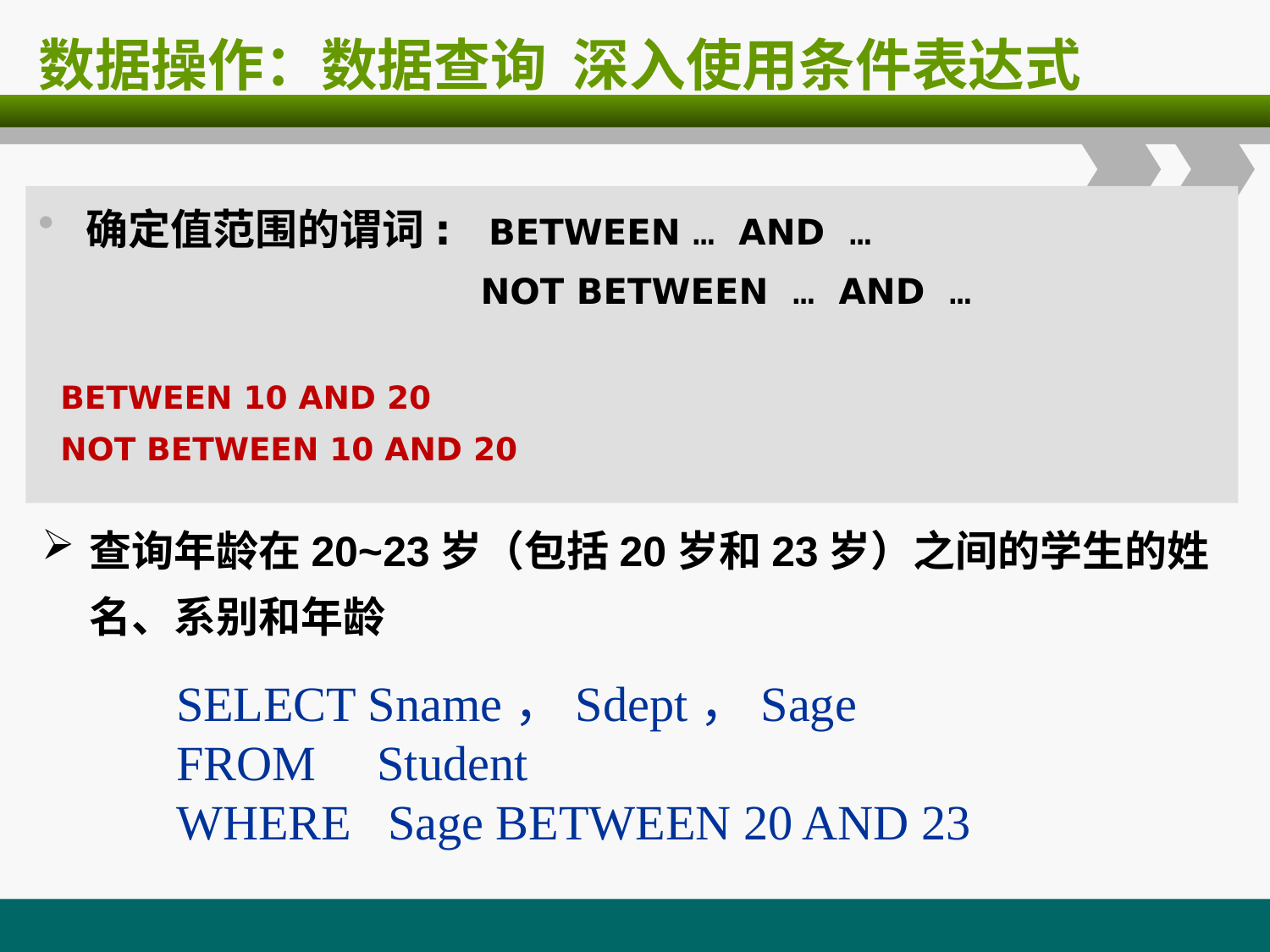

# 数据操作：数据查询  深入使用条件表达式
确定值范围的谓词:   BETWEEN …  AND  …
                                    NOT BETWEEN  …  AND  …

  BETWEEN 10 AND 20
  NOT BETWEEN 10 AND 20
查询年龄在20~23岁（包括20岁和23岁）之间的学生的姓名、系别和年龄
SELECT Sname，Sdept，Sage
FROM     Student
WHERE   Sage BETWEEN 20 AND 23